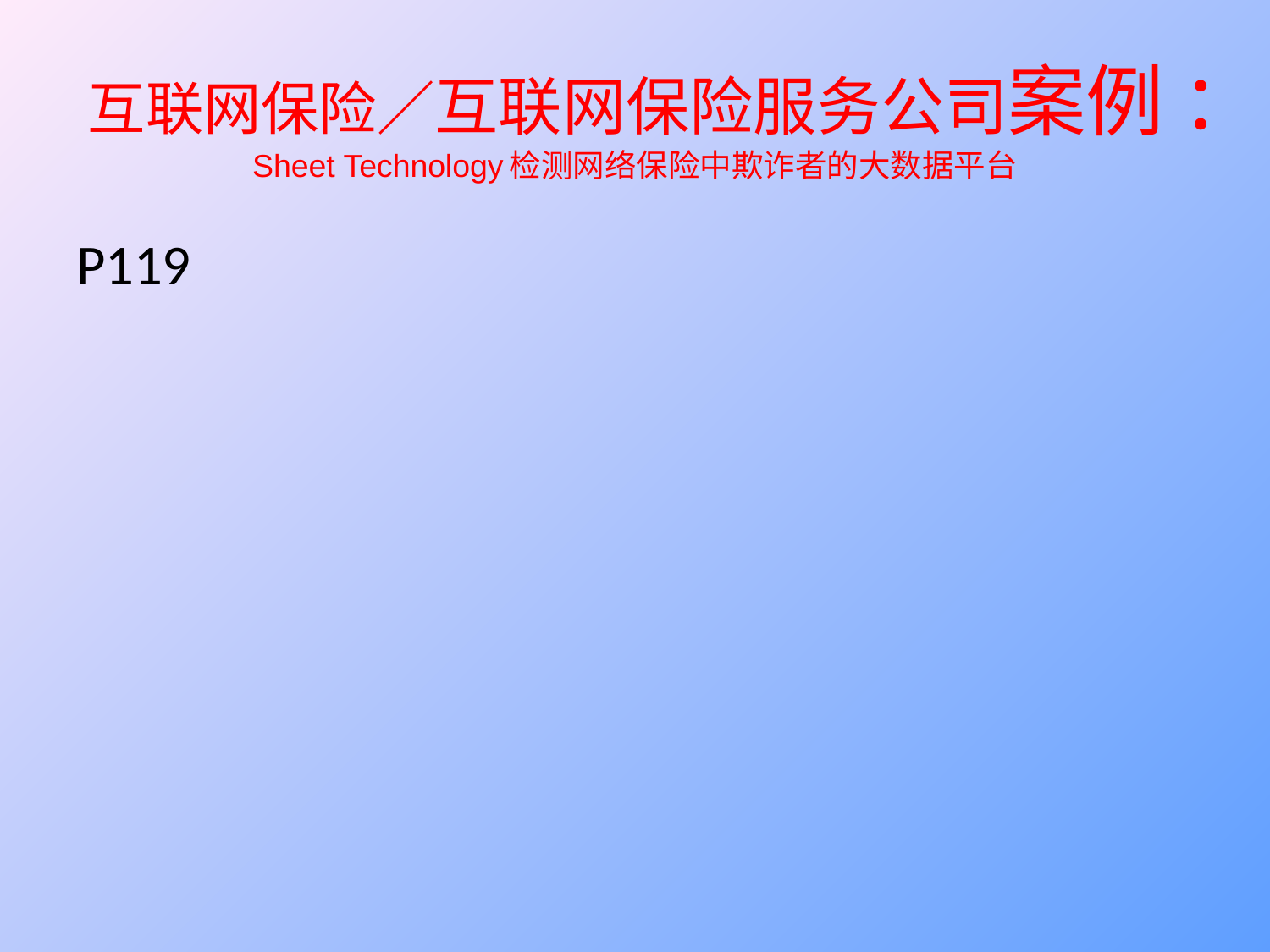

# 互联网保险／互联网保险服务公司案例 ：Sheet Technology检测网络保险中欺诈者的大数据平台
P119